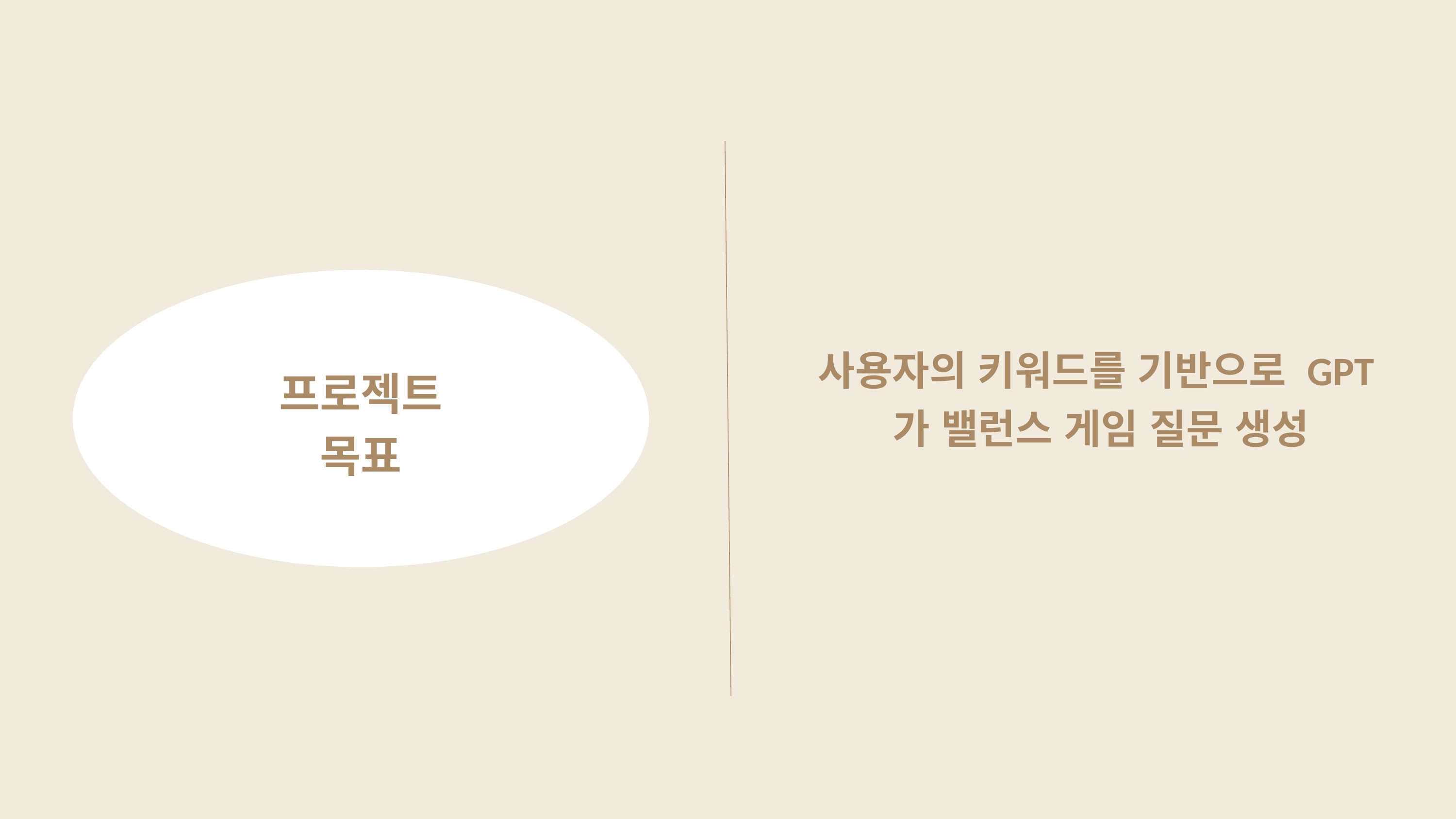

프로젝트
목표
사용자의 키워드를 기반으로 GPT가 밸런스 게임 질문 생성